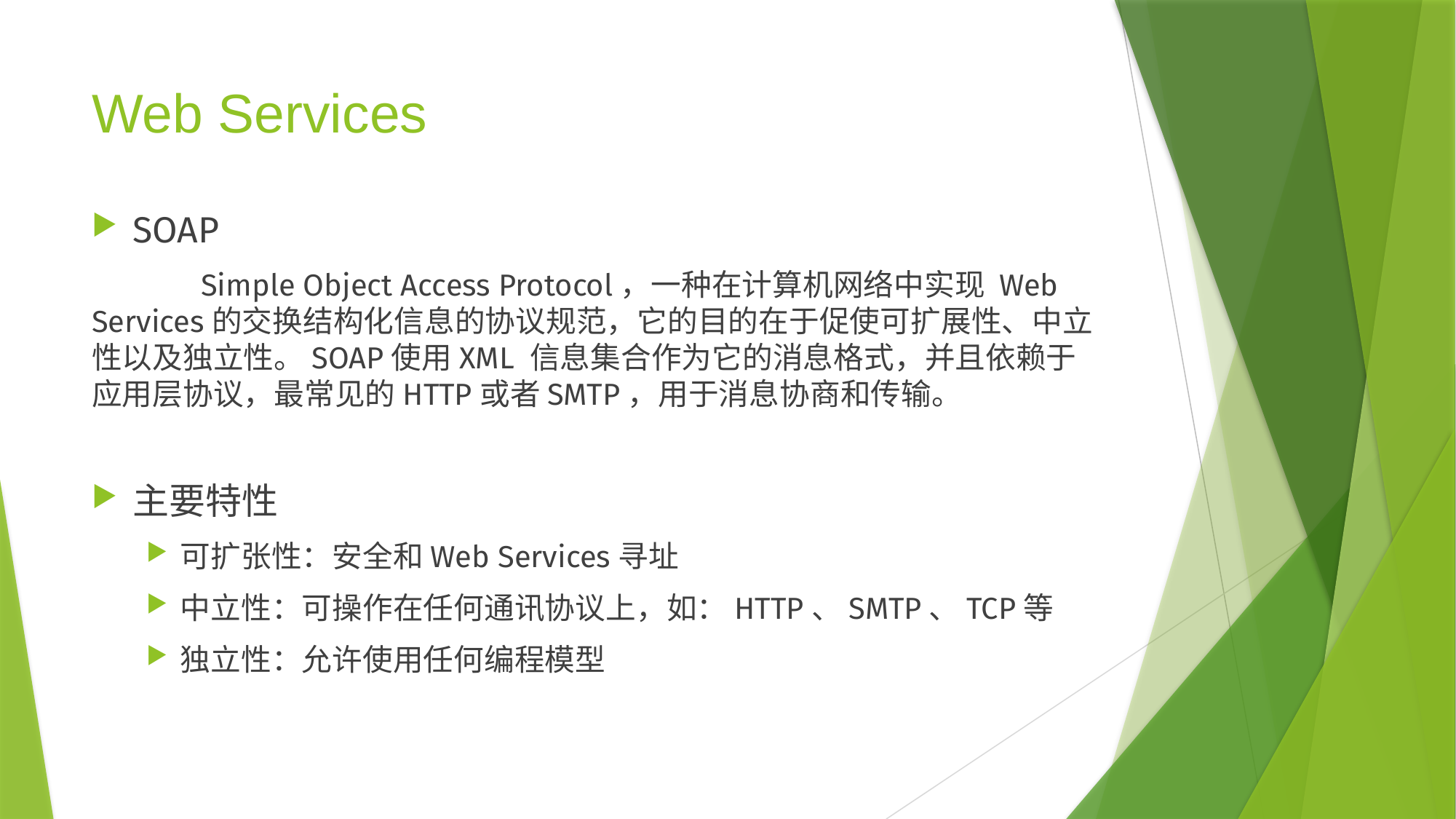

# Web Services
SOAP
	Simple Object Access Protocol，一种在计算机网络中实现 Web Services的交换结构化信息的协议规范，它的目的在于促使可扩展性、中立性以及独立性。SOAP使用XML 信息集合作为它的消息格式，并且依赖于应用层协议，最常见的HTTP或者SMTP，用于消息协商和传输。

主要特性
可扩张性：安全和Web Services寻址
中立性：可操作在任何通讯协议上，如：HTTP、SMTP、TCP等
独立性：允许使用任何编程模型